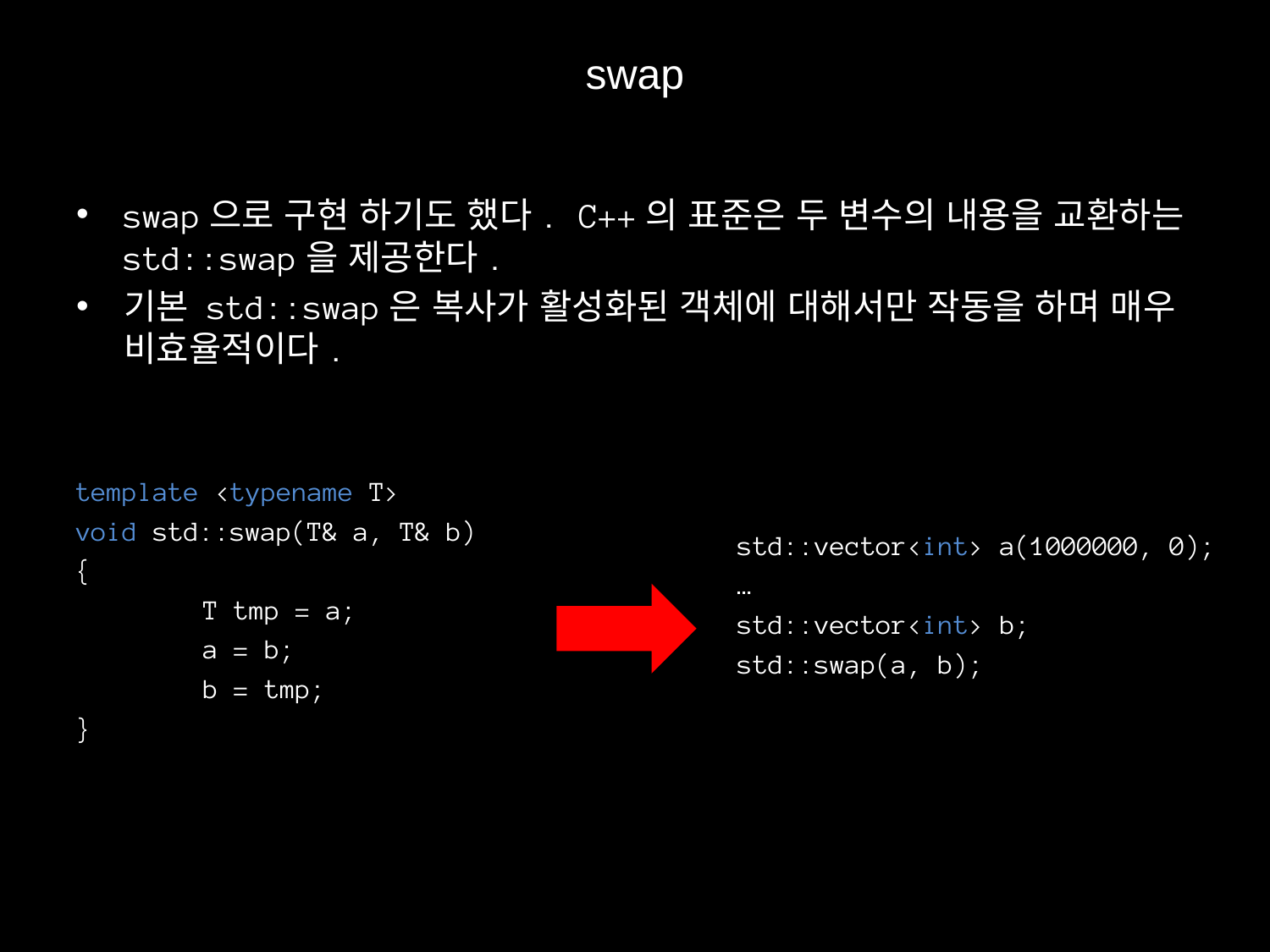

# swap
swap으로 구현 하기도 했다. C++의 표준은 두 변수의 내용을 교환하는 std::swap을 제공한다.
기본 std::swap은 복사가 활성화된 객체에 대해서만 작동을 하며 매우 비효율적이다.

template <typename T>
void std::swap(T& a, T& b)
{
	T tmp = a;
	a = b;
	b = tmp;
}
std::vector<int> a(1000000, 0);
…
std::vector<int> b;
std::swap(a, b);